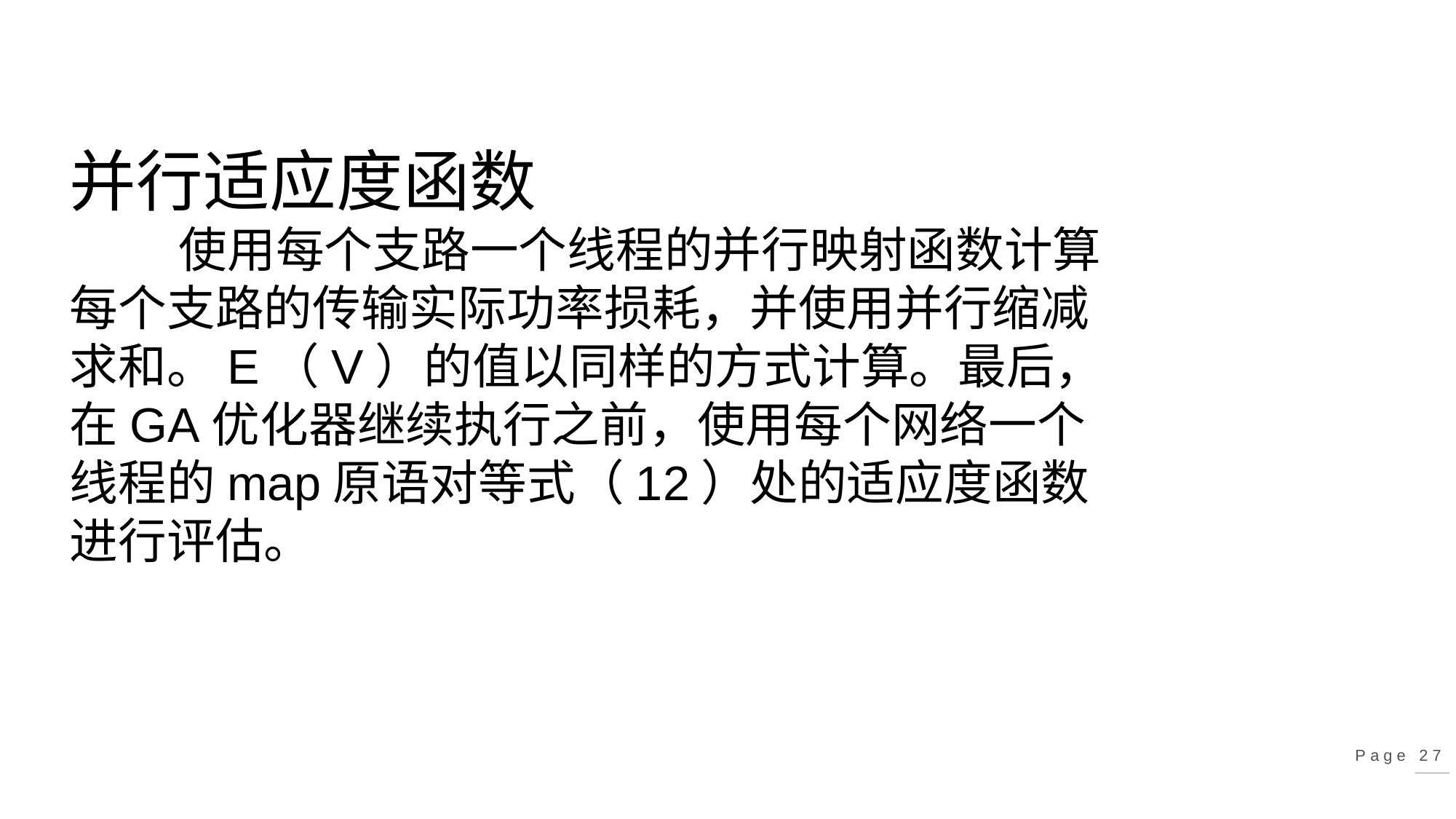

并行适应度函数
	使用每个支路一个线程的并行映射函数计算每个支路的传输实际功率损耗，并使用并行缩减求和。E（V）的值以同样的方式计算。最后，在GA优化器继续执行之前，使用每个网络一个线程的map原语对等式（12）处的适应度函数进行评估。

Page 27